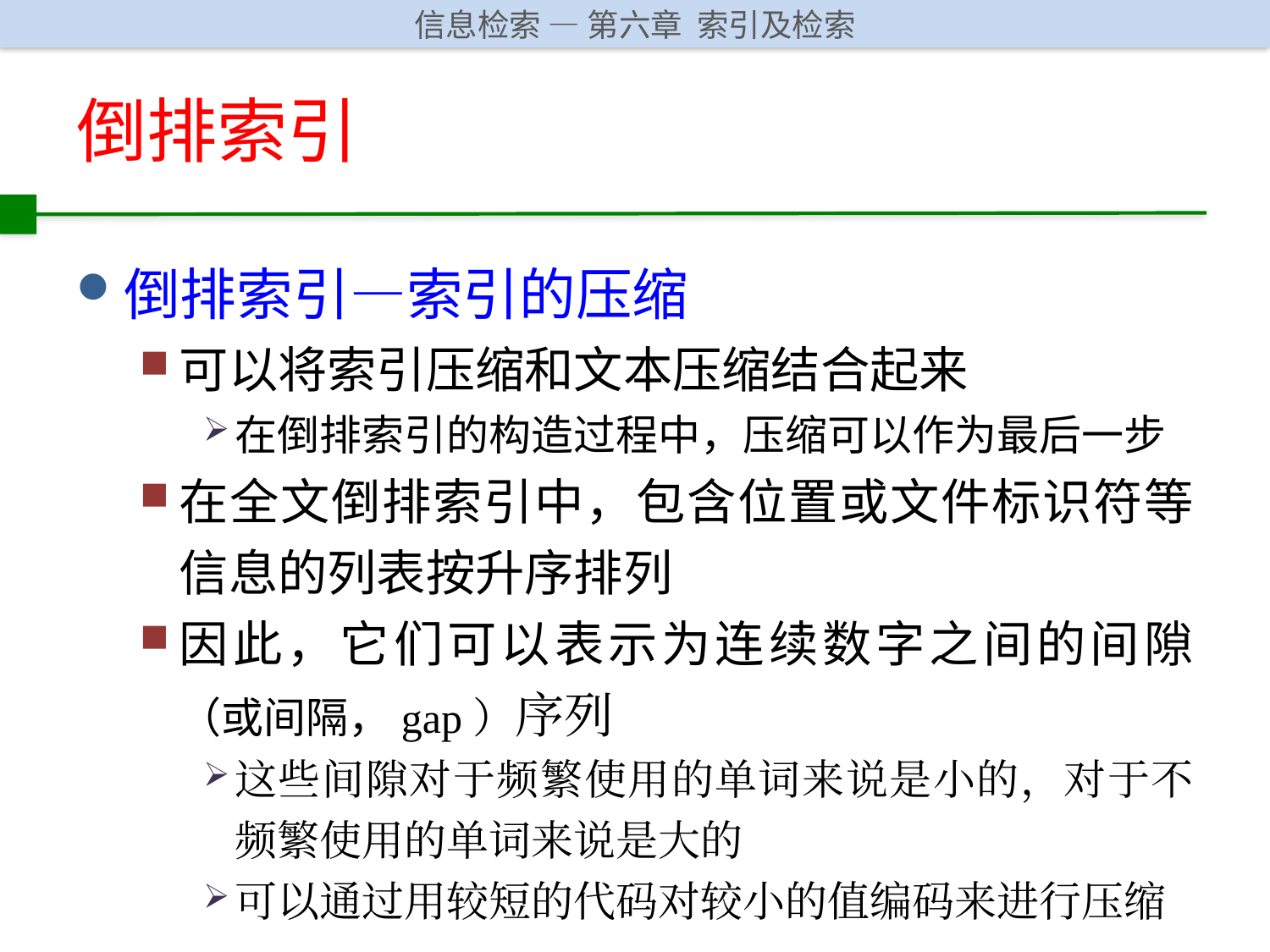

# 倒排索引
倒排索引—索引的压缩
可以将索引压缩和文本压缩结合起来
在倒排索引的构造过程中，压缩可以作为最后一步
在全文倒排索引中，包含位置或文件标识符等信息的列表按升序排列
因此，它们可以表示为连续数字之间的间隙（或间隔，gap）序列
这些间隙对于频繁使用的单词来说是小的，对于不频繁使用的单词来说是大的
可以通过用较短的代码对较小的值编码来进行压缩